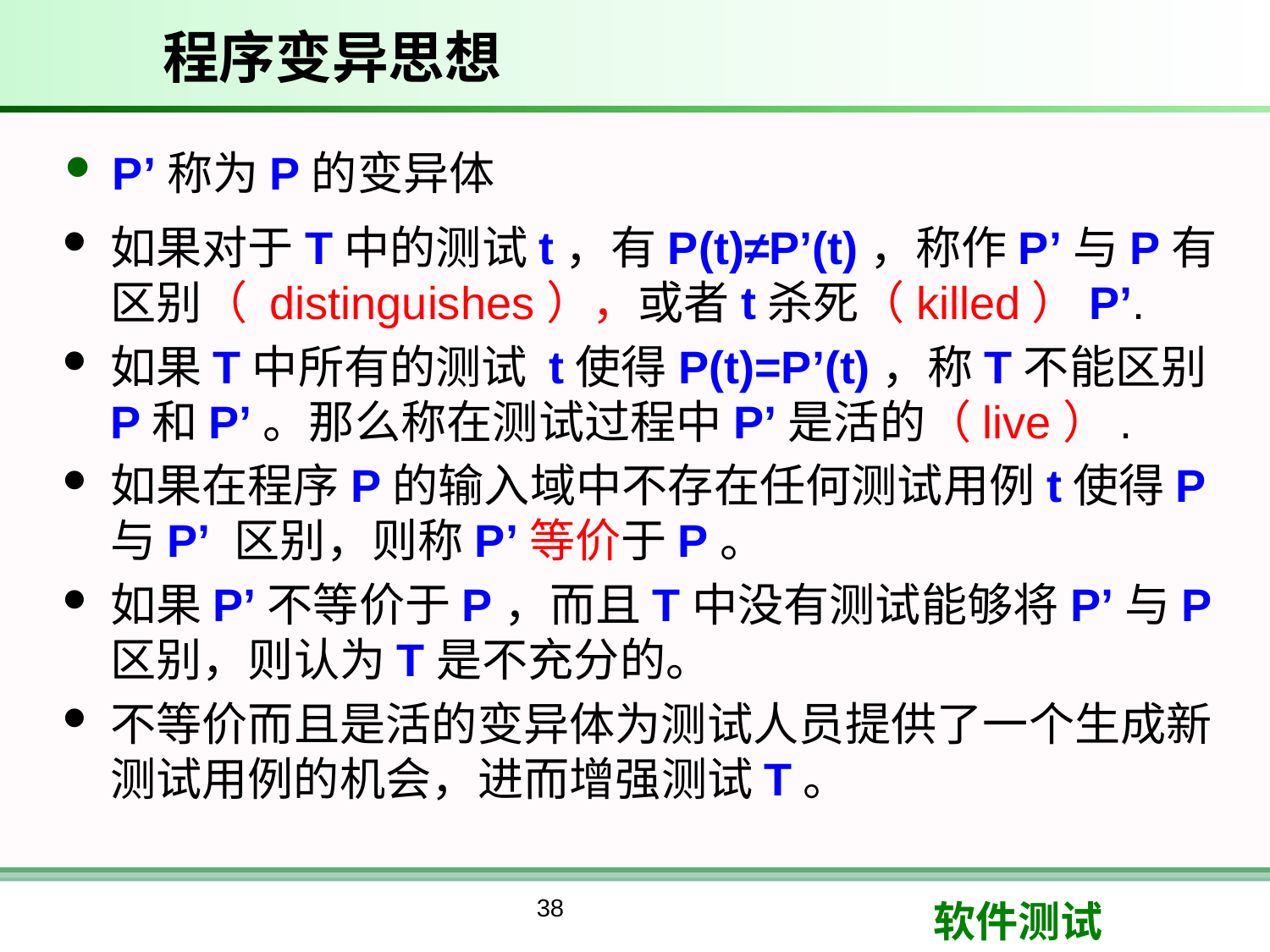

# 程序变异思想
P’称为P的变异体
如果对于T中的测试t，有P(t)≠P’(t)，称作P’与P有区别（ distinguishes），或者t杀死（killed）P’.
如果T中所有的测试 t使得P(t)=P’(t)，称T不能区别P和P’。那么称在测试过程中P’是活的（live）.
如果在程序P的输入域中不存在任何测试用例t使得P与P’ 区别，则称P’等价于P。
如果P’不等价于P，而且T中没有测试能够将P’与P区别，则认为T是不充分的。
不等价而且是活的变异体为测试人员提供了一个生成新测试用例的机会，进而增强测试T。

38